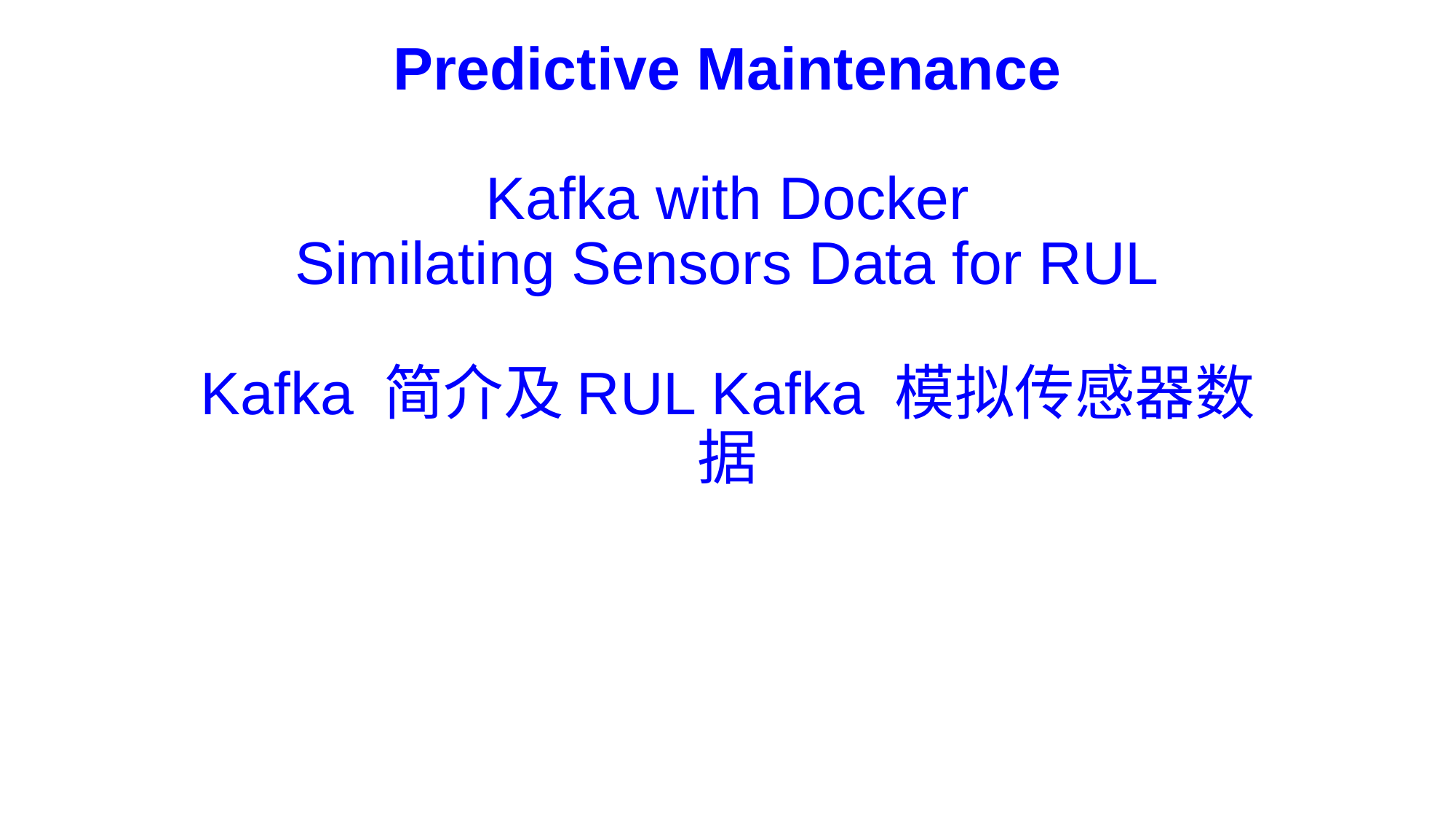

# Predictive Maintenance Kafka with Docker Similating Sensors Data for RUL Kafka 简介及RUL Kafka 模拟传感器数据